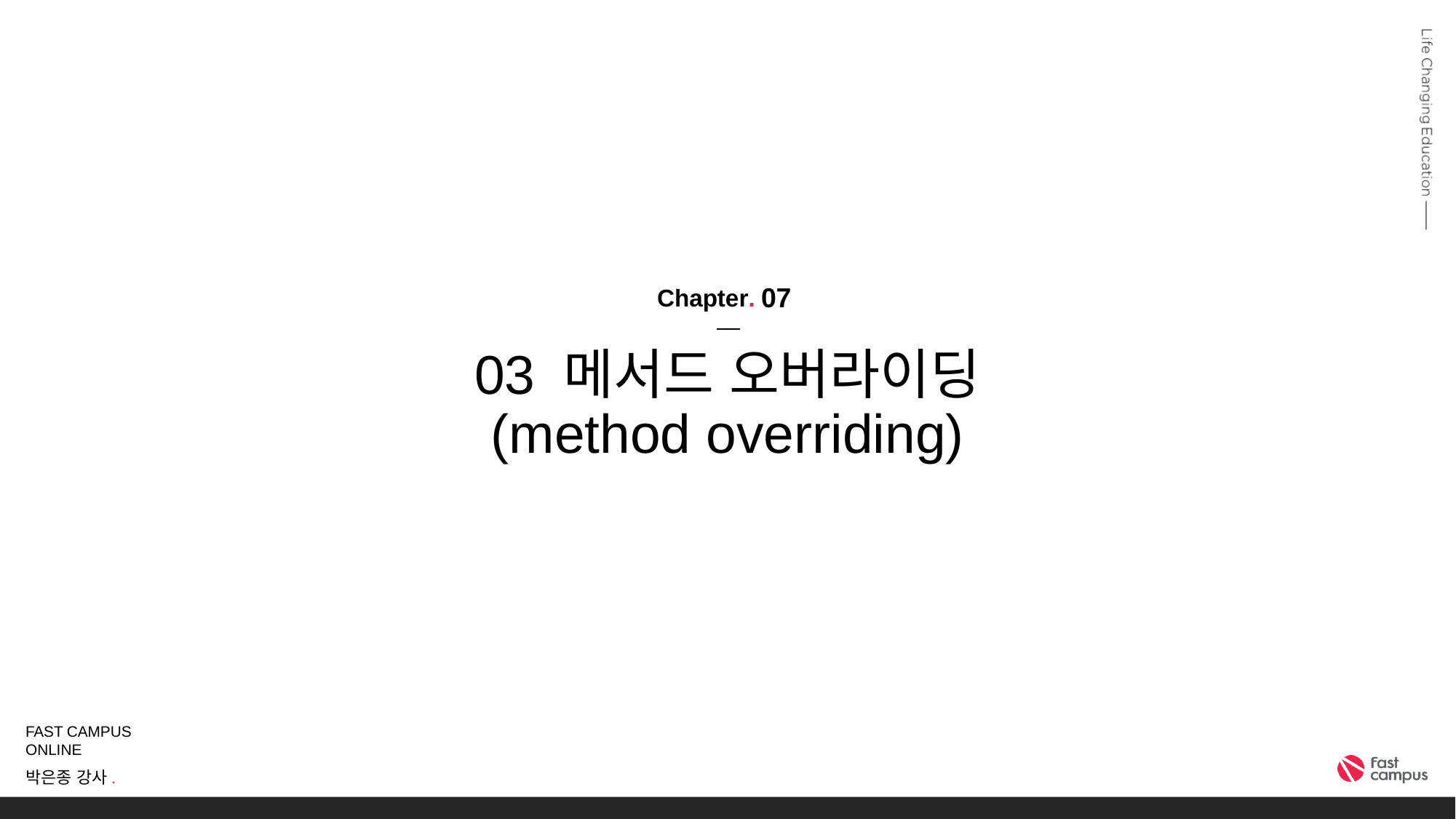

07
# 03 메서드 오버라이딩 (method overriding)